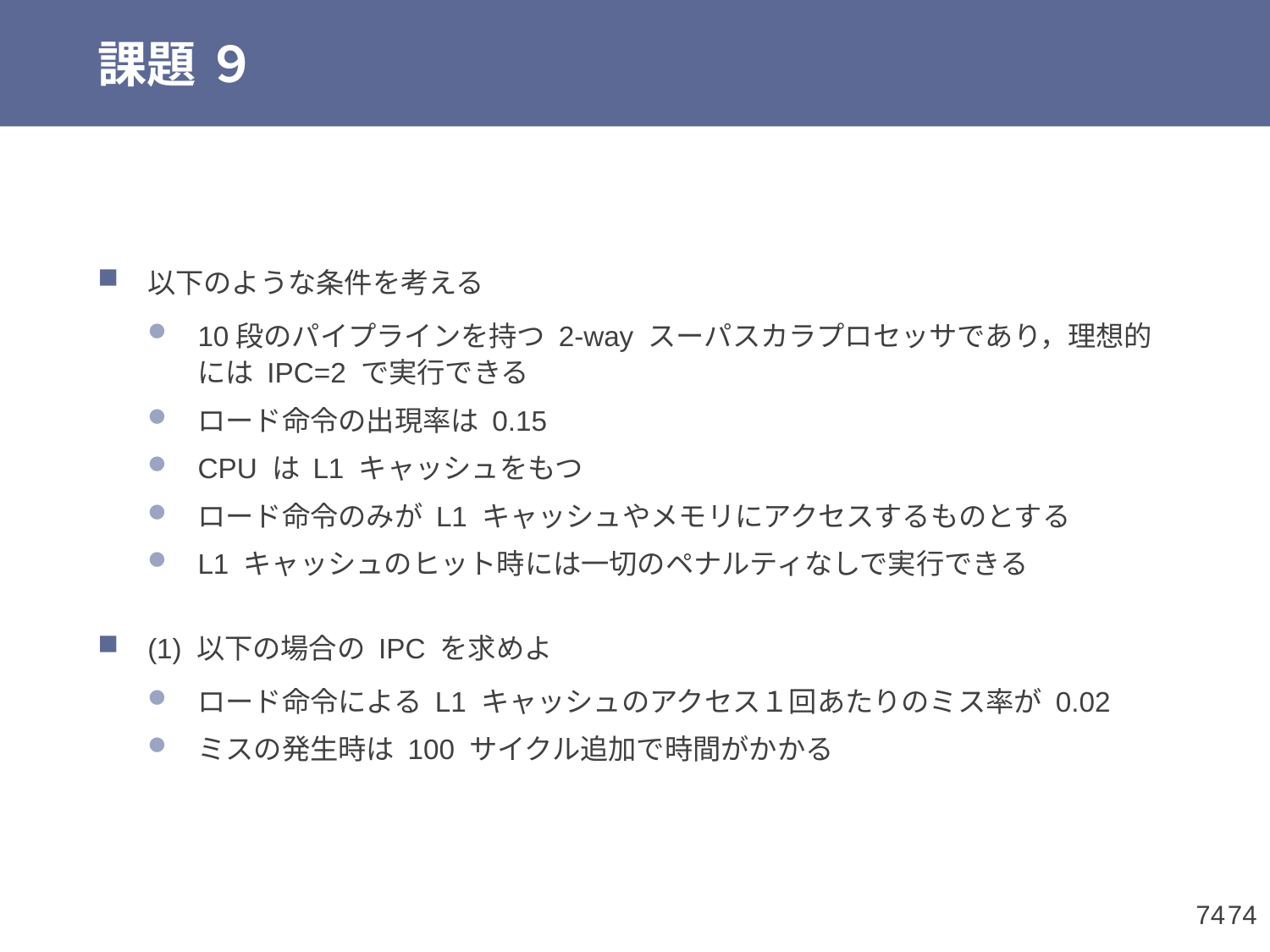

# 課題 ９
以下のような条件を考える
10段のパイプラインを持つ 2-way スーパスカラプロセッサであり，理想的には IPC=2 で実行できる
ロード命令の出現率は 0.15
CPU は L1 キャッシュをもつ
ロード命令のみが L1 キャッシュやメモリにアクセスするものとする
L1 キャッシュのヒット時には一切のペナルティなしで実行できる
(1) 以下の場合の IPC を求めよ
ロード命令による L1 キャッシュのアクセス１回あたりのミス率が 0.02
ミスの発生時は 100 サイクル追加で時間がかかる
74